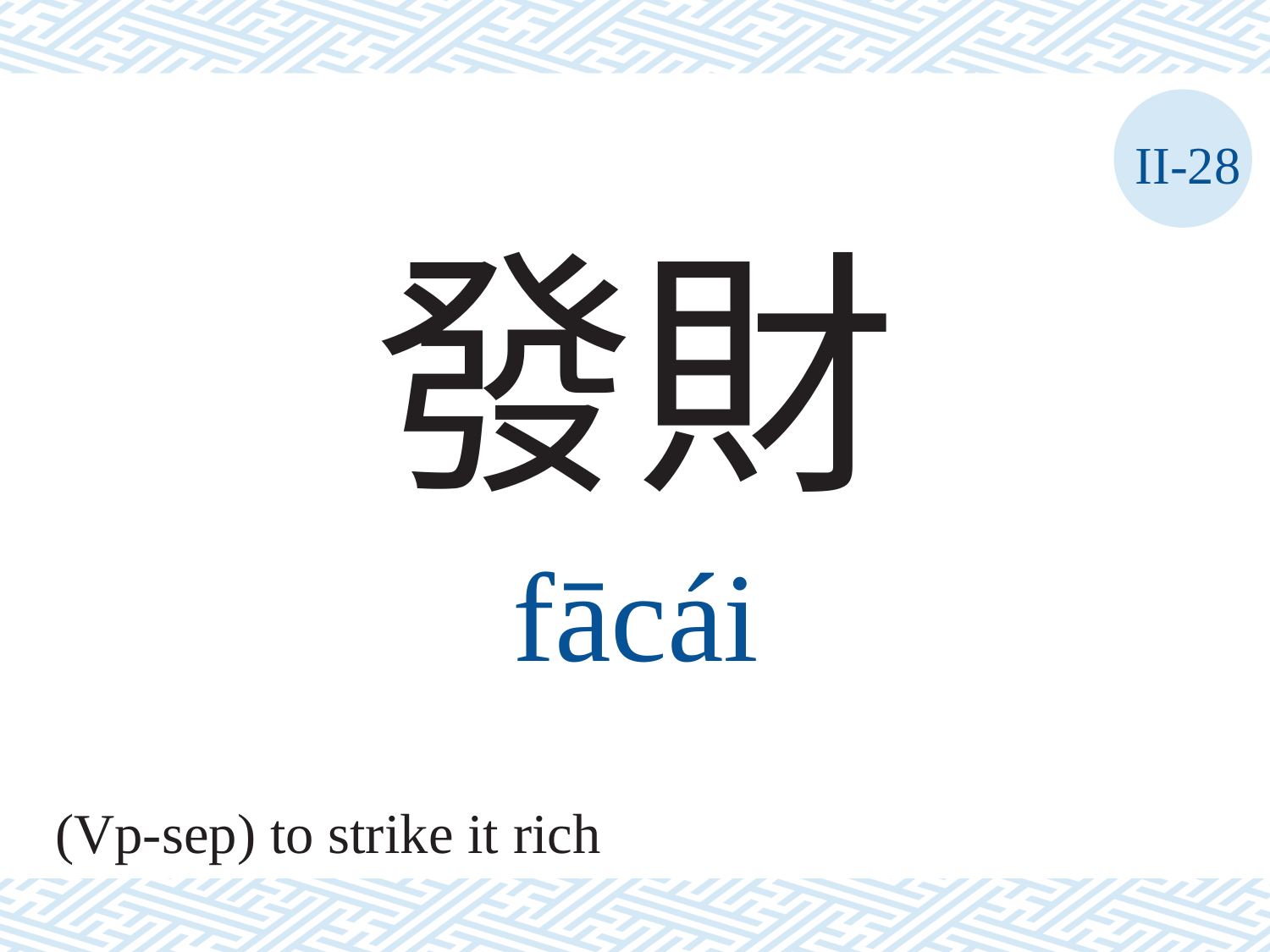

II-28
發財
fācái
(Vp-sep) to strike it rich